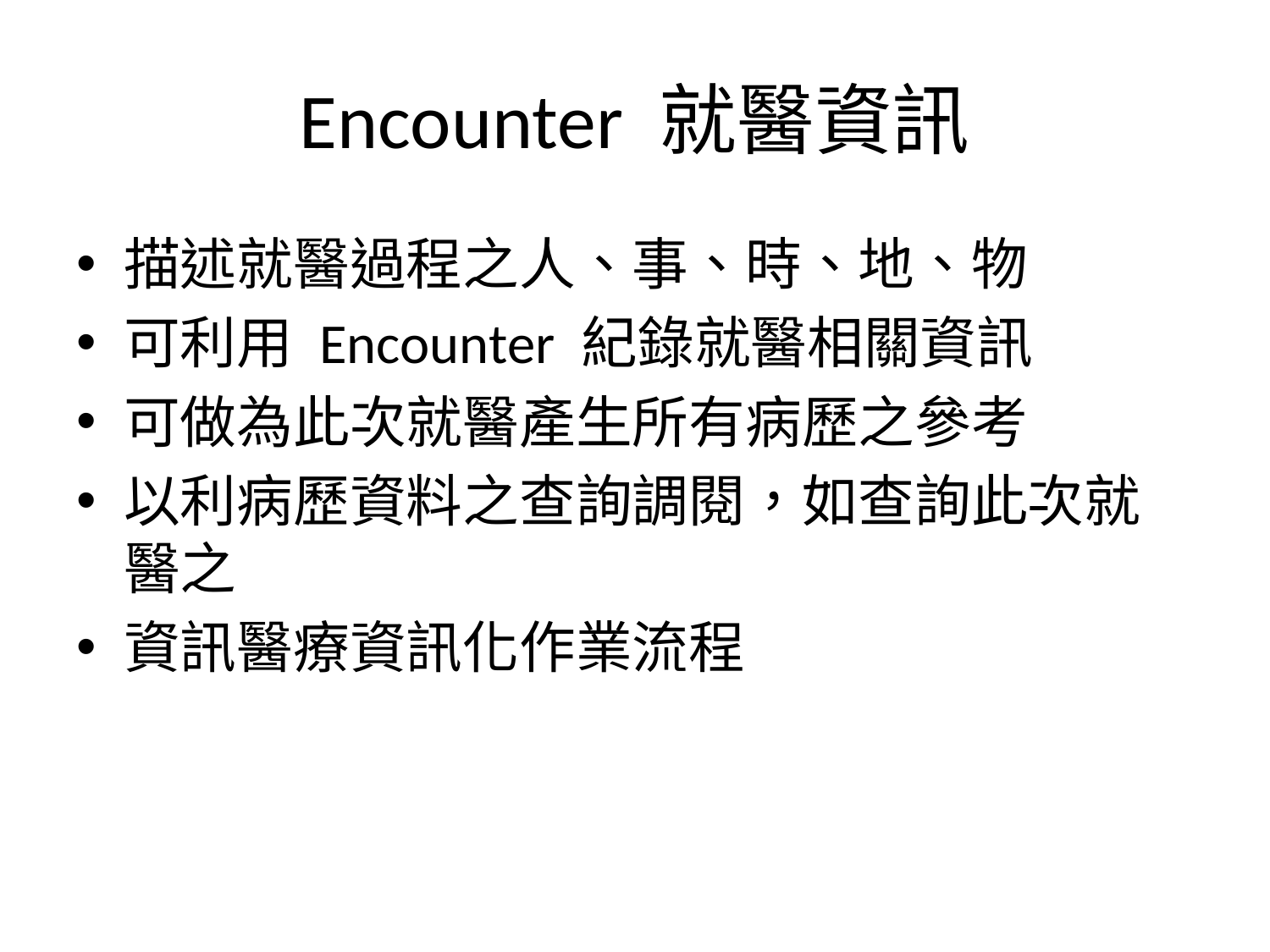

# Encounter 就醫資訊
描述就醫過程之人、事、時、地、物
可利用 Encounter 紀錄就醫相關資訊
可做為此次就醫產生所有病歷之參考
以利病歷資料之查詢調閱，如查詢此次就醫之
資訊醫療資訊化作業流程